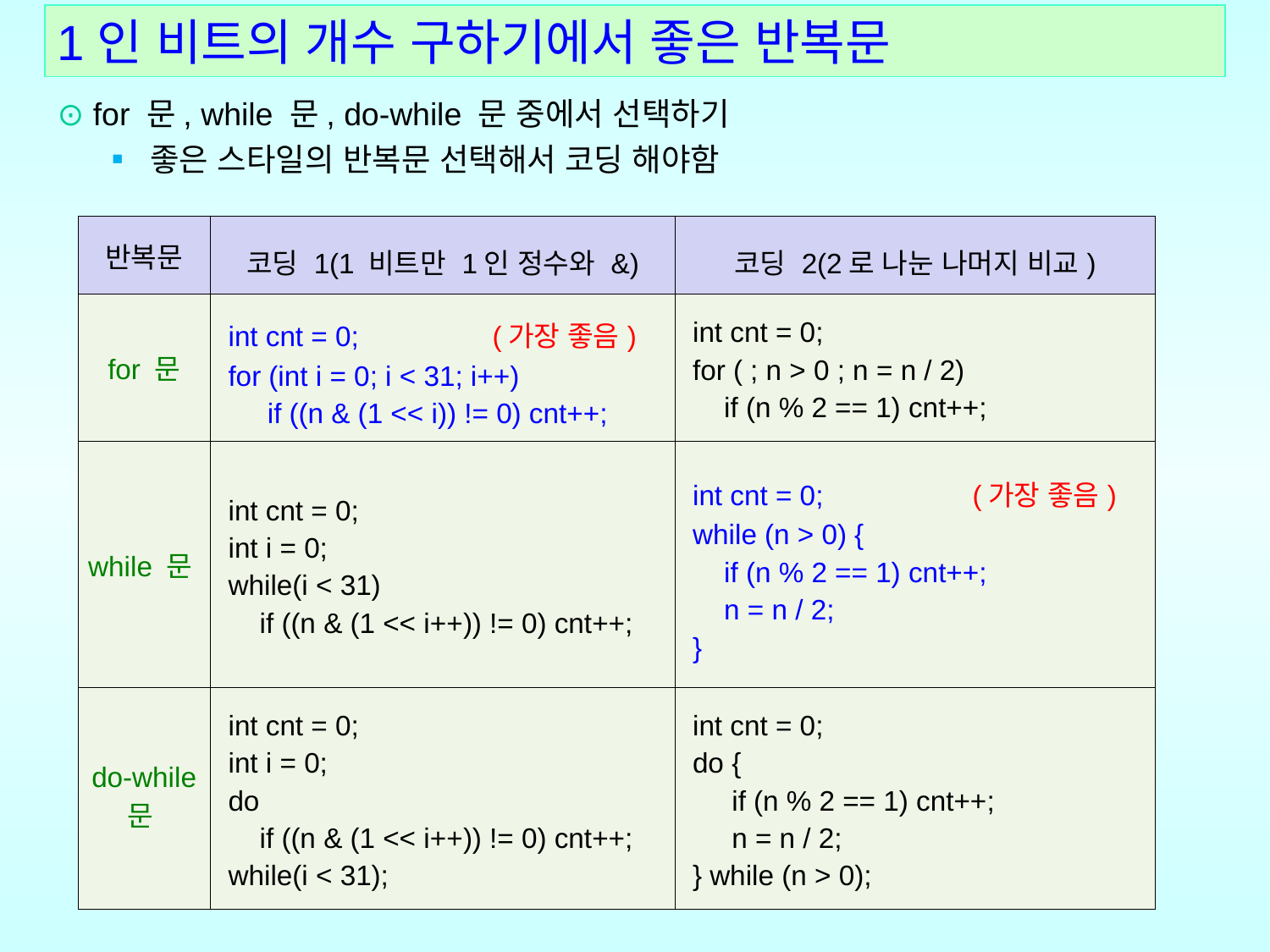

1인 비트의 개수 구하기에서 좋은 반복문
⊙ for 문, while 문, do-while 문 중에서 선택하기
     ▪ 좋은 스타일의 반복문 선택해서 코딩 해야함
| 반복문 | 코딩 1(1 비트만 1인 정수와 &) | 코딩 2(2로 나눈 나머지 비교) |
| --- | --- | --- |
| for 문 | int cnt = 0; (가장 좋음) for (int i = 0; i < 31; i++) if ((n & (1 << i)) != 0) cnt++; | int cnt = 0; for ( ; n > 0 ; n = n / 2) if (n % 2 == 1) cnt++; |
| while 문 | int cnt = 0; int i = 0; while(i < 31) if ((n & (1 << i++)) != 0) cnt++; | int cnt = 0; (가장 좋음) while (n > 0) { if (n % 2 == 1) cnt++; n = n / 2; } |
| do-while 문 | int cnt = 0; int i = 0; do if ((n & (1 << i++)) != 0) cnt++; while(i < 31); | int cnt = 0; do { if (n % 2 == 1) cnt++; n = n / 2; } while (n > 0); |